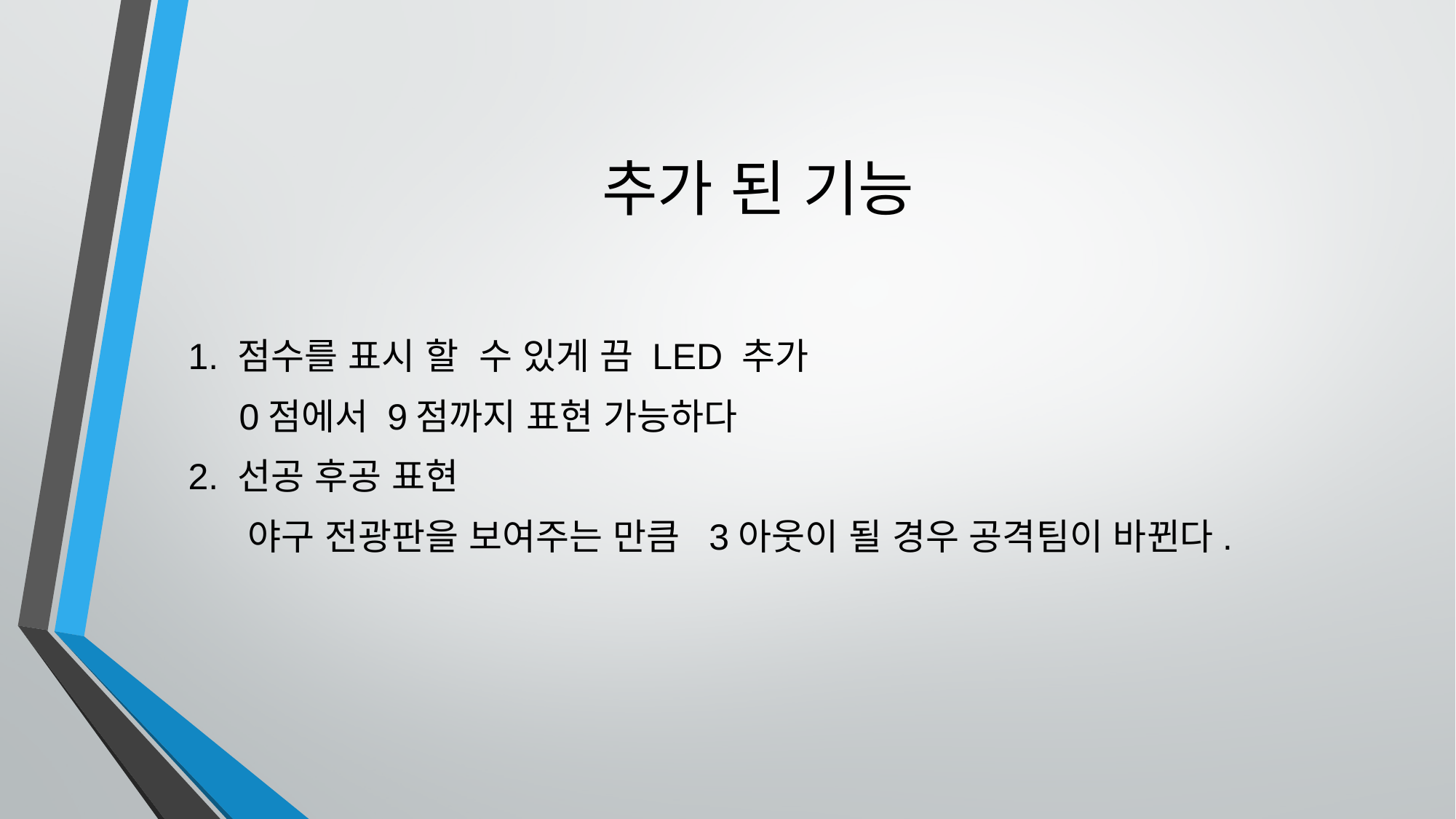

# 추가 된 기능
1. 점수를 표시 할  수 있게 끔 LED 추가
     0점에서 9점까지 표현 가능하다
2. 선공 후공 표현
     야구 전광판을 보여주는 만큼  3아웃이 될 경우 공격팀이 바뀐다.